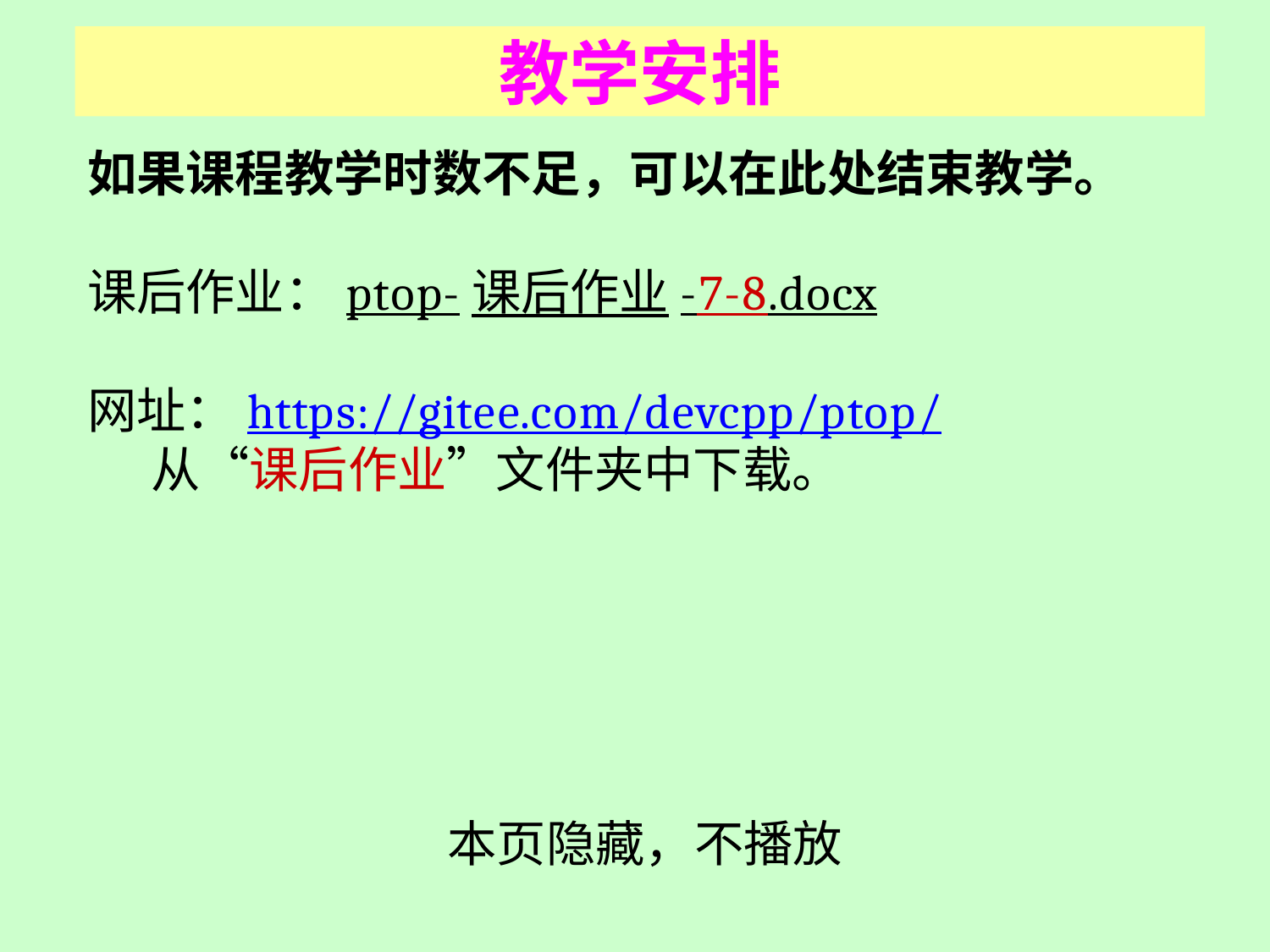

# 教学安排
如果课程教学时数不足，可以在此处结束教学。

课后作业：ptop-课后作业-7-8.docx

网址：https://gitee.com/devcpp/ptop/
从“课后作业”文件夹中下载。

本页隐藏，不播放
50